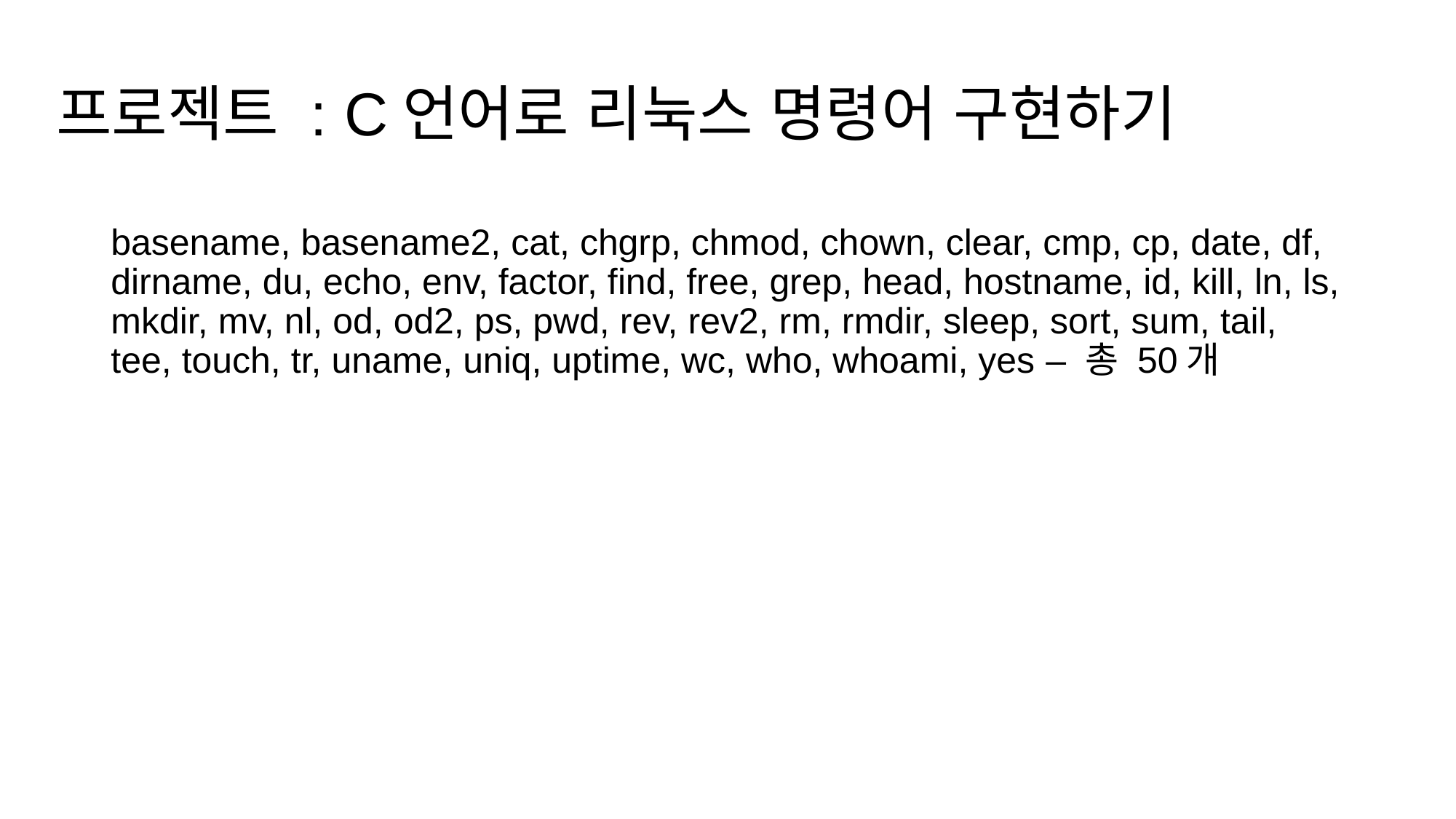

# 프로젝트 : C언어로 리눅스 명령어 구현하기
basename, basename2, cat, chgrp, chmod, chown, clear, cmp, cp, date, df, dirname, du, echo, env, factor, find, free, grep, head, hostname, id, kill, ln, ls, mkdir, mv, nl, od, od2, ps, pwd, rev, rev2, rm, rmdir, sleep, sort, sum, tail, tee, touch, tr, uname, uniq, uptime, wc, who, whoami, yes – 총 50개